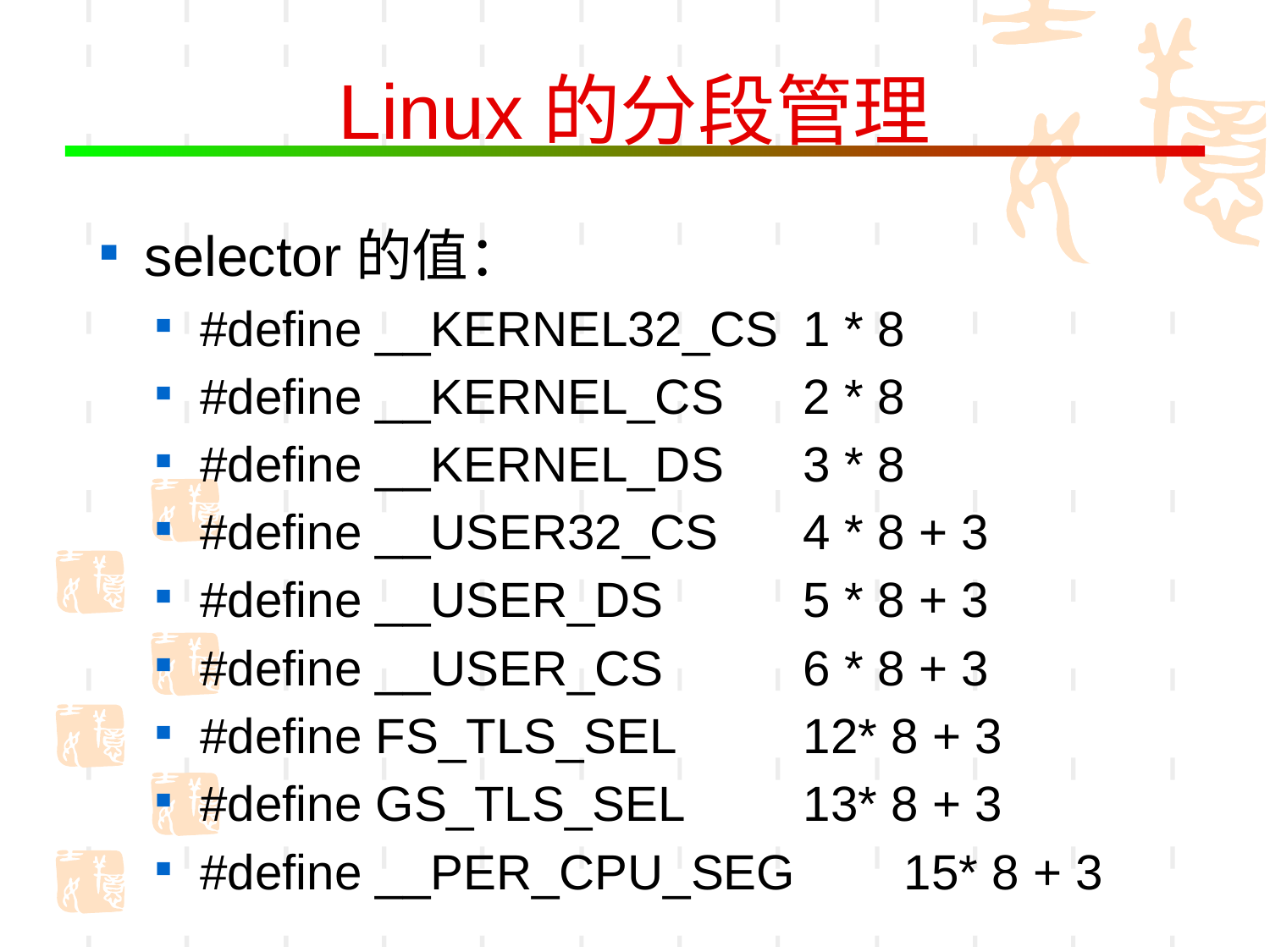

# Linux的分段管理
selector的值：
#define __KERNEL32_CS	1 * 8
#define __KERNEL_CS 	2 * 8
#define __KERNEL_DS 	3 * 8
#define __USER32_CS   	4 * 8 + 3
#define __USER_DS 		5 * 8 + 3
#define __USER_CS 		6 * 8 + 3
#define FS_TLS_SEL 		12* 8 + 3
#define GS_TLS_SEL 		13* 8 + 3
#define __PER_CPU_SEG 	15* 8 + 3